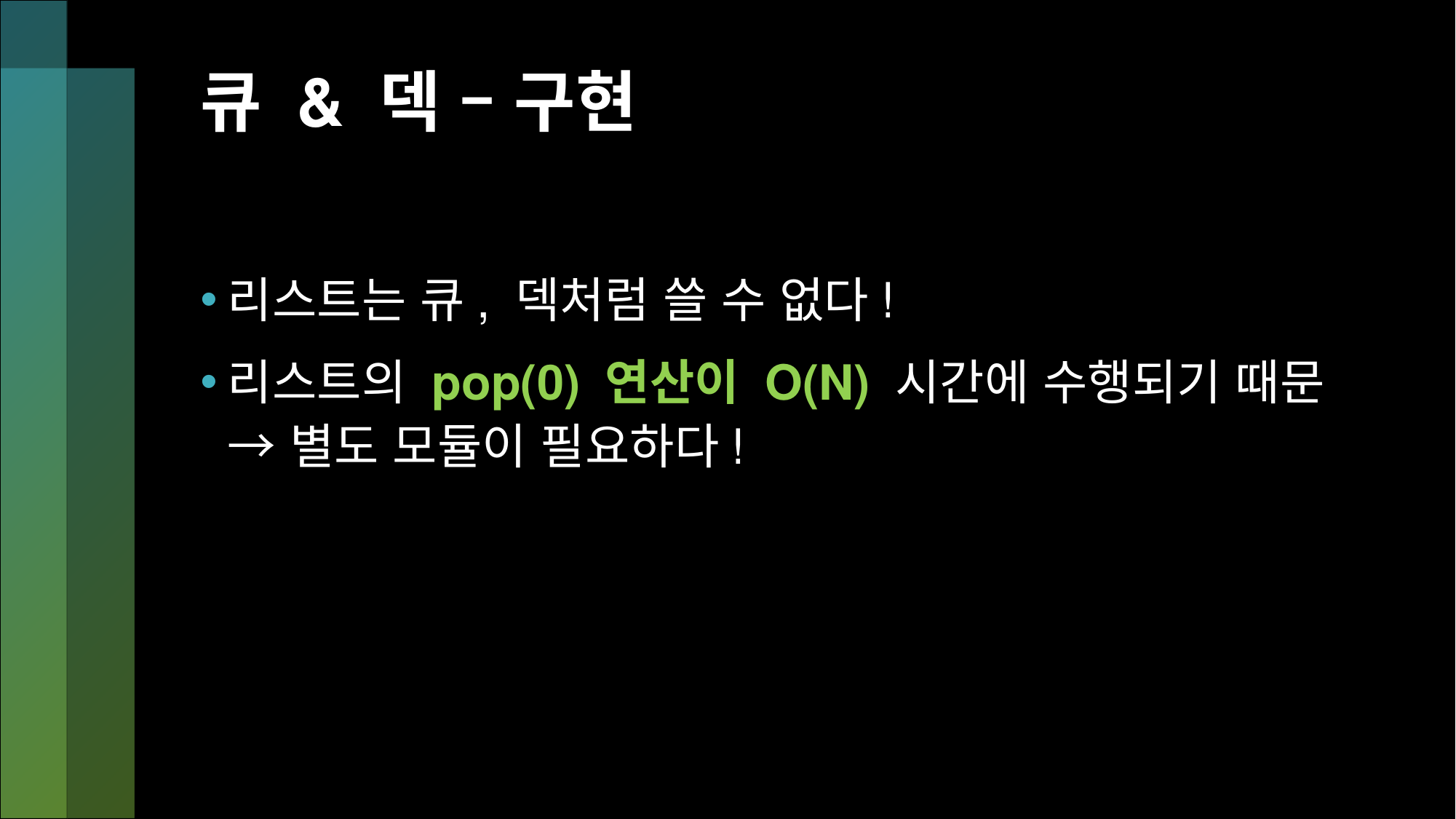

# 큐 & 덱 – 구현
리스트는 큐, 덱처럼 쓸 수 없다!
리스트의 pop(0) 연산이 O(N) 시간에 수행되기 때문
→ 별도 모듈이 필요하다!